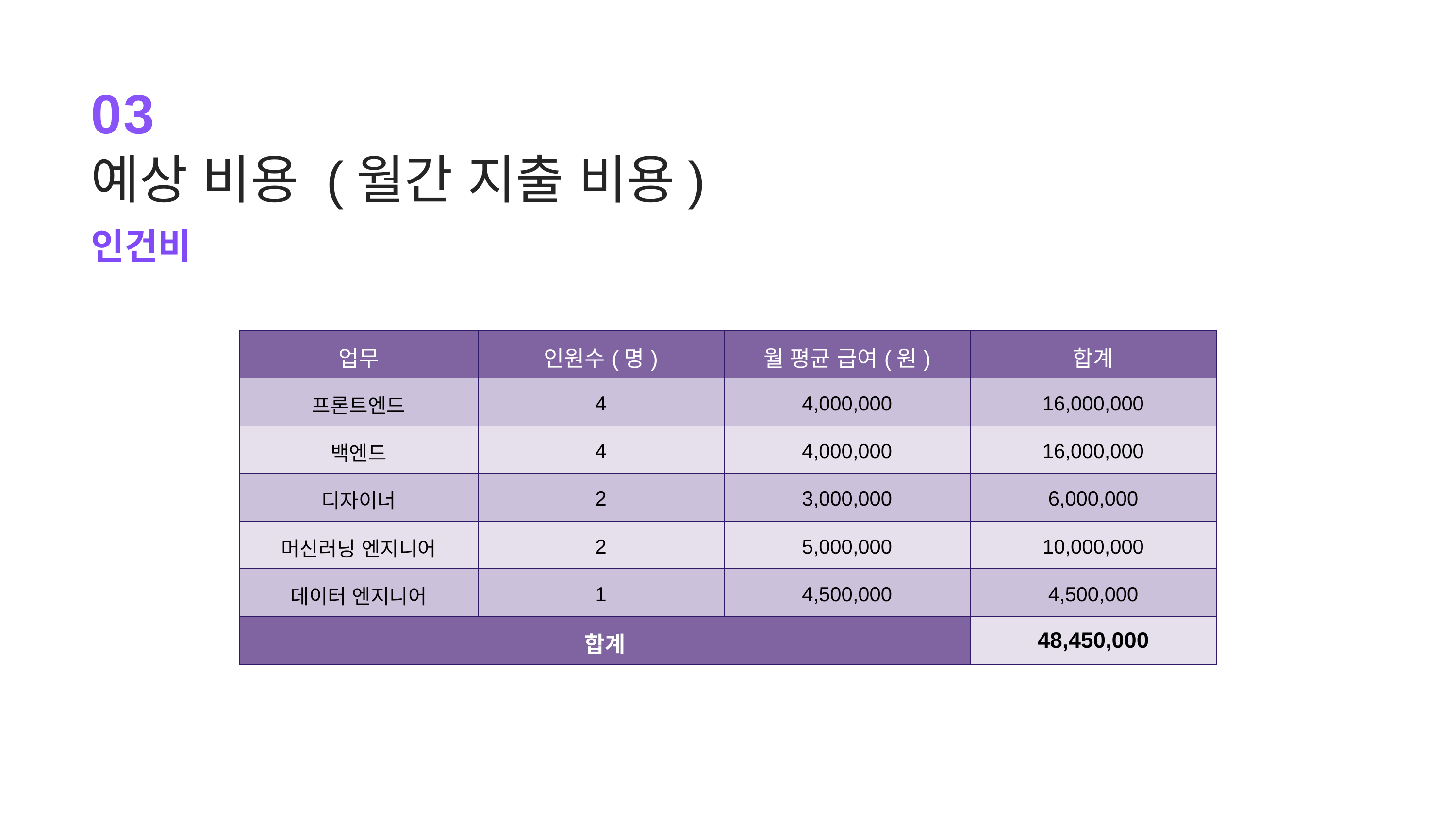

03
예상 비용 (월간 지출 비용)
인건비
| 업무 | 인원수(명) | 월 평균 급여(원) | 합계 |
| --- | --- | --- | --- |
| 프론트엔드 | 4 | 4,000,000 | 16,000,000 |
| 백엔드 | 4 | 4,000,000 | 16,000,000 |
| 디자이너 | 2 | 3,000,000 | 6,000,000 |
| 머신러닝 엔지니어 | 2 | 5,000,000 | 10,000,000 |
| 데이터 엔지니어 | 1 | 4,500,000 | 4,500,000 |
| 합계 |  |  | 48,450,000 |